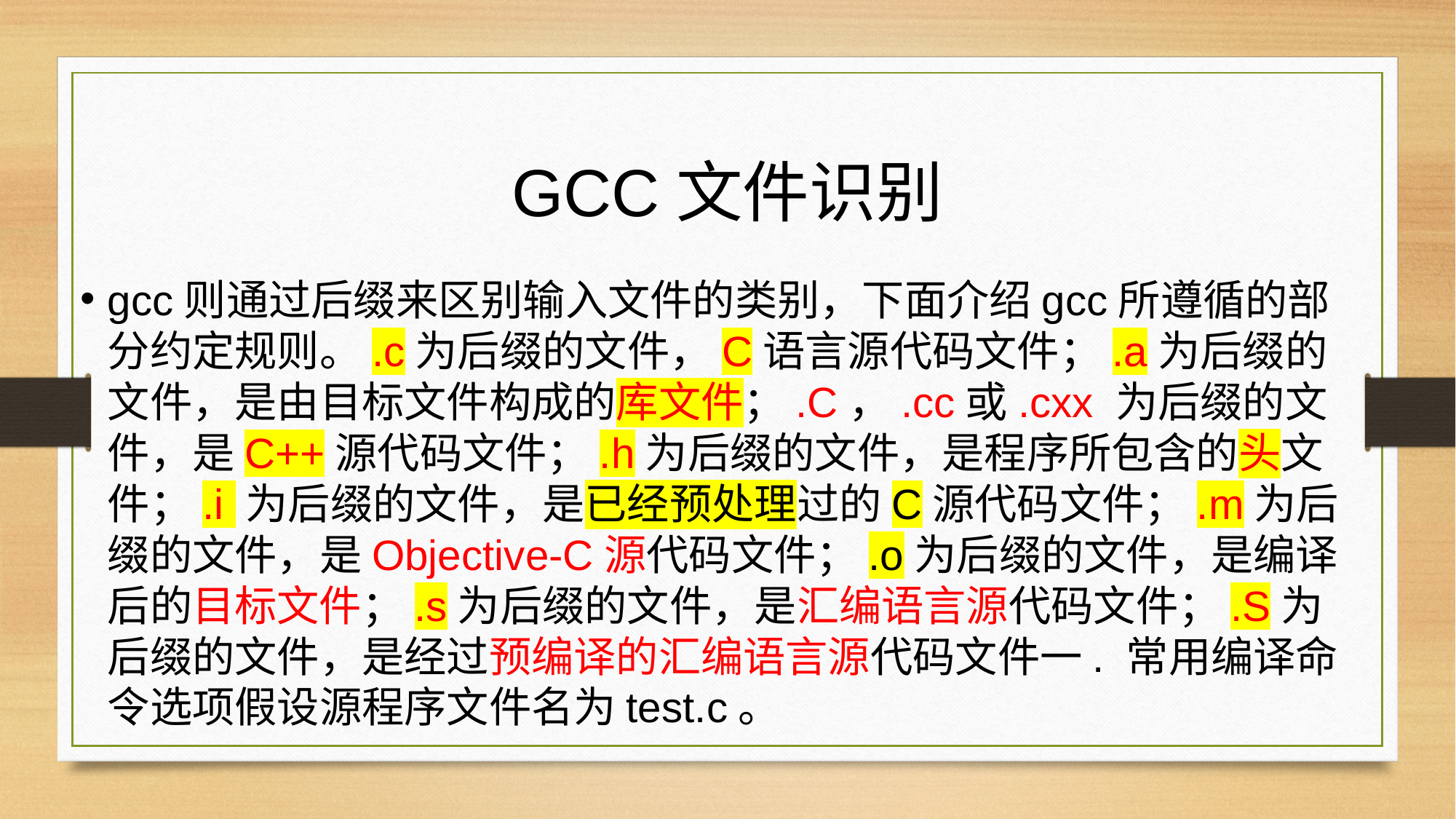

GCC文件识别
gcc则通过后缀来区别输入文件的类别，下面介绍gcc所遵循的部分约定规则。.c为后缀的文件，C语言源代码文件；.a为后缀的文件，是由目标文件构成的库文件；.C，.cc或.cxx 为后缀的文件，是C++源代码文件；.h为后缀的文件，是程序所包含的头文件；.i 为后缀的文件，是已经预处理过的C源代码文件；.m为后缀的文件，是Objective-C源代码文件；.o为后缀的文件，是编译后的目标文件；.s为后缀的文件，是汇编语言源代码文件；.S为后缀的文件，是经过预编译的汇编语言源代码文件一. 常用编译命令选项假设源程序文件名为test.c。